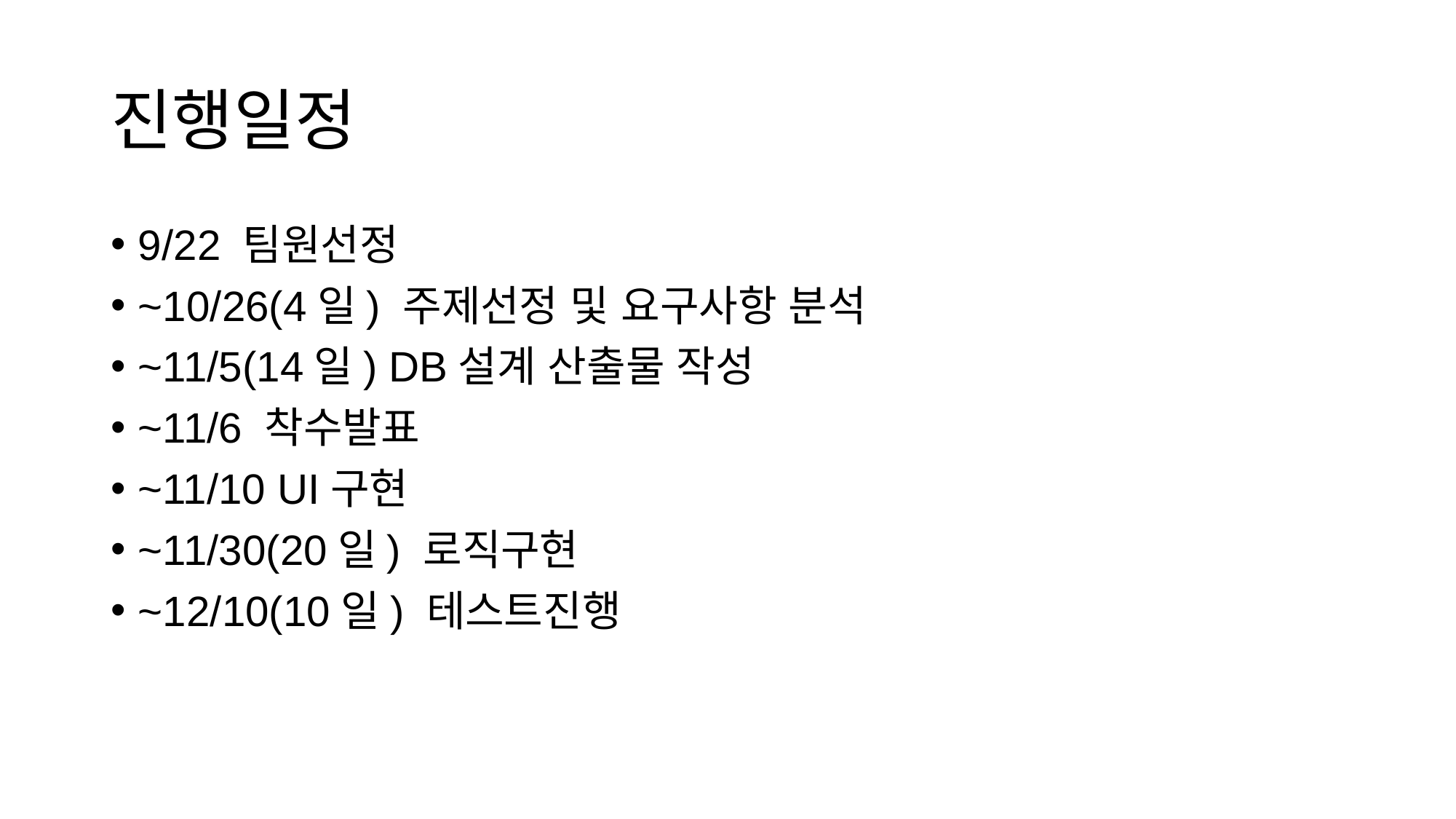

# 진행일정
9/22 팀원선정
~10/26(4일) 주제선정 및 요구사항 분석
~11/5(14일) DB설계 산출물 작성
~11/6 착수발표
~11/10 UI구현
~11/30(20일) 로직구현
~12/10(10일) 테스트진행